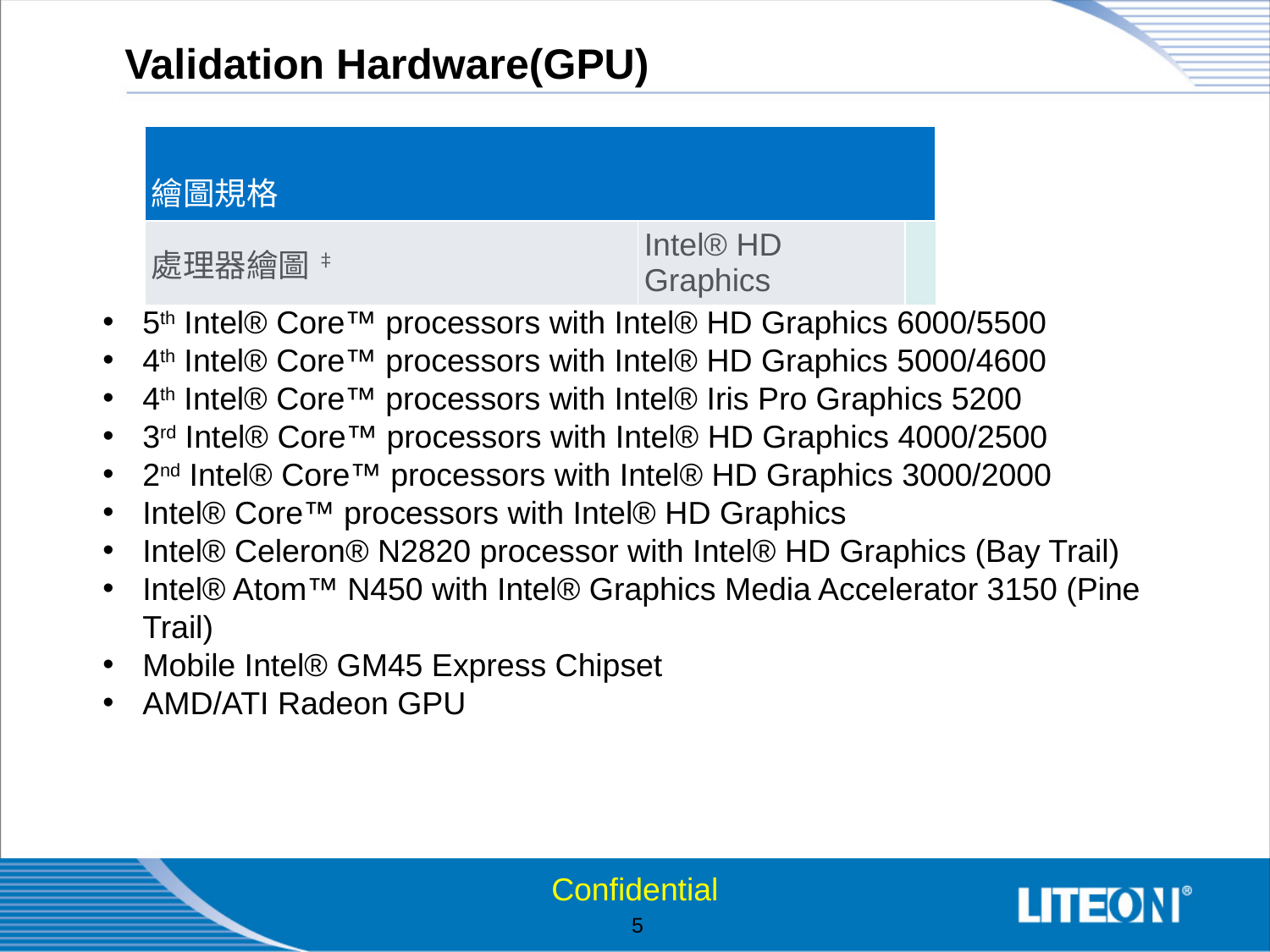

# Validation Hardware(GPU)
| - 繪圖規格 |  |  |
| --- | --- | --- |
| 處理器繪圖 ‡ | Intel® HD Graphics |  |
5th Intel® Core™ processors with Intel® HD Graphics 6000/5500
4th Intel® Core™ processors with Intel® HD Graphics 5000/4600
4th Intel® Core™ processors with Intel® Iris Pro Graphics 5200
3rd Intel® Core™ processors with Intel® HD Graphics 4000/2500
2nd Intel® Core™ processors with Intel® HD Graphics 3000/2000
Intel® Core™ processors with Intel® HD Graphics
Intel® Celeron® N2820 processor with Intel® HD Graphics (Bay Trail)
Intel® Atom™ N450 with Intel® Graphics Media Accelerator 3150 (Pine Trail)
Mobile Intel® GM45 Express Chipset
AMD/ATI Radeon GPU